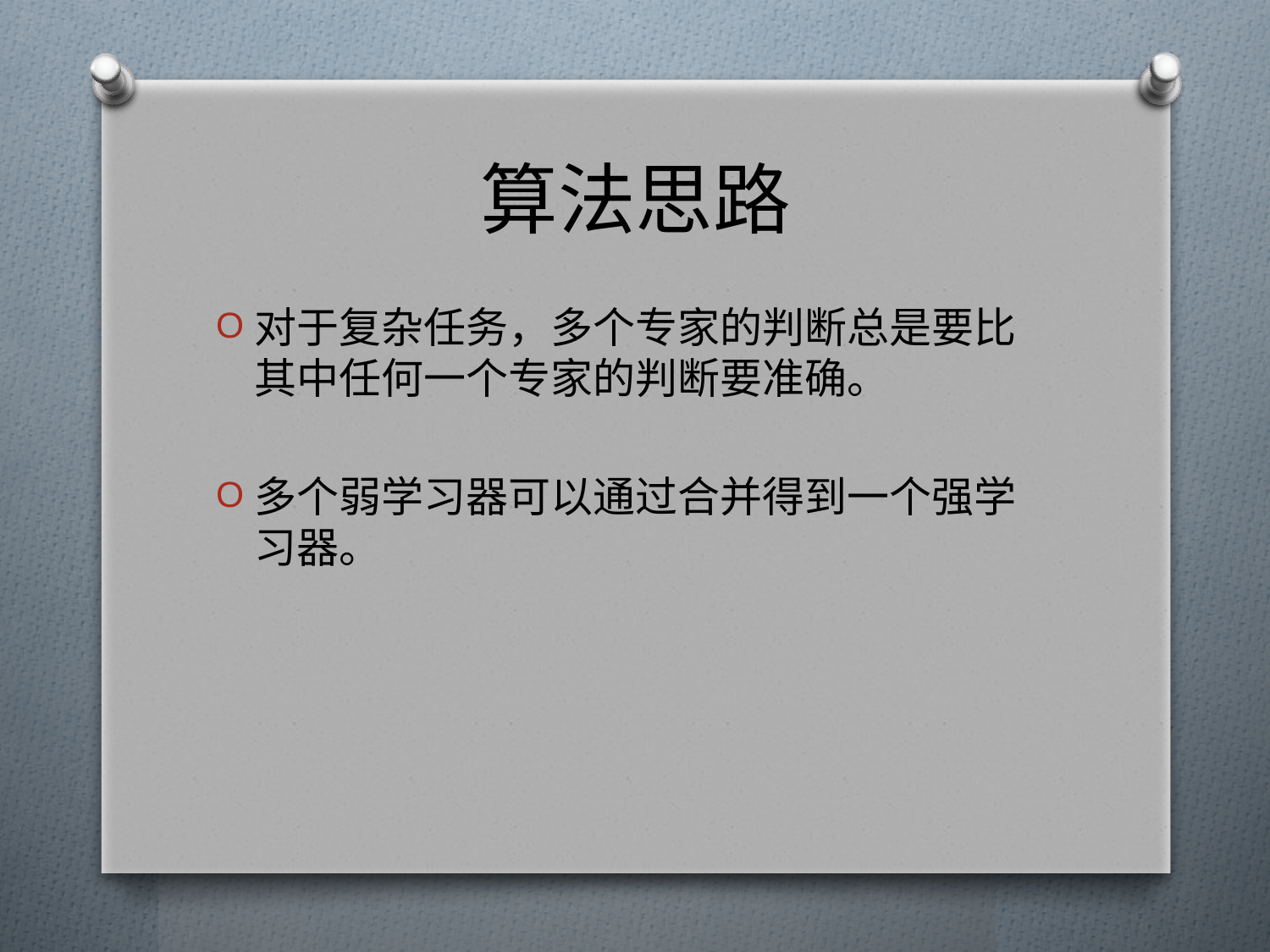

# 算法思路
对于复杂任务，多个专家的判断总是要比其中任何一个专家的判断要准确。

多个弱学习器可以通过合并得到一个强学习器。